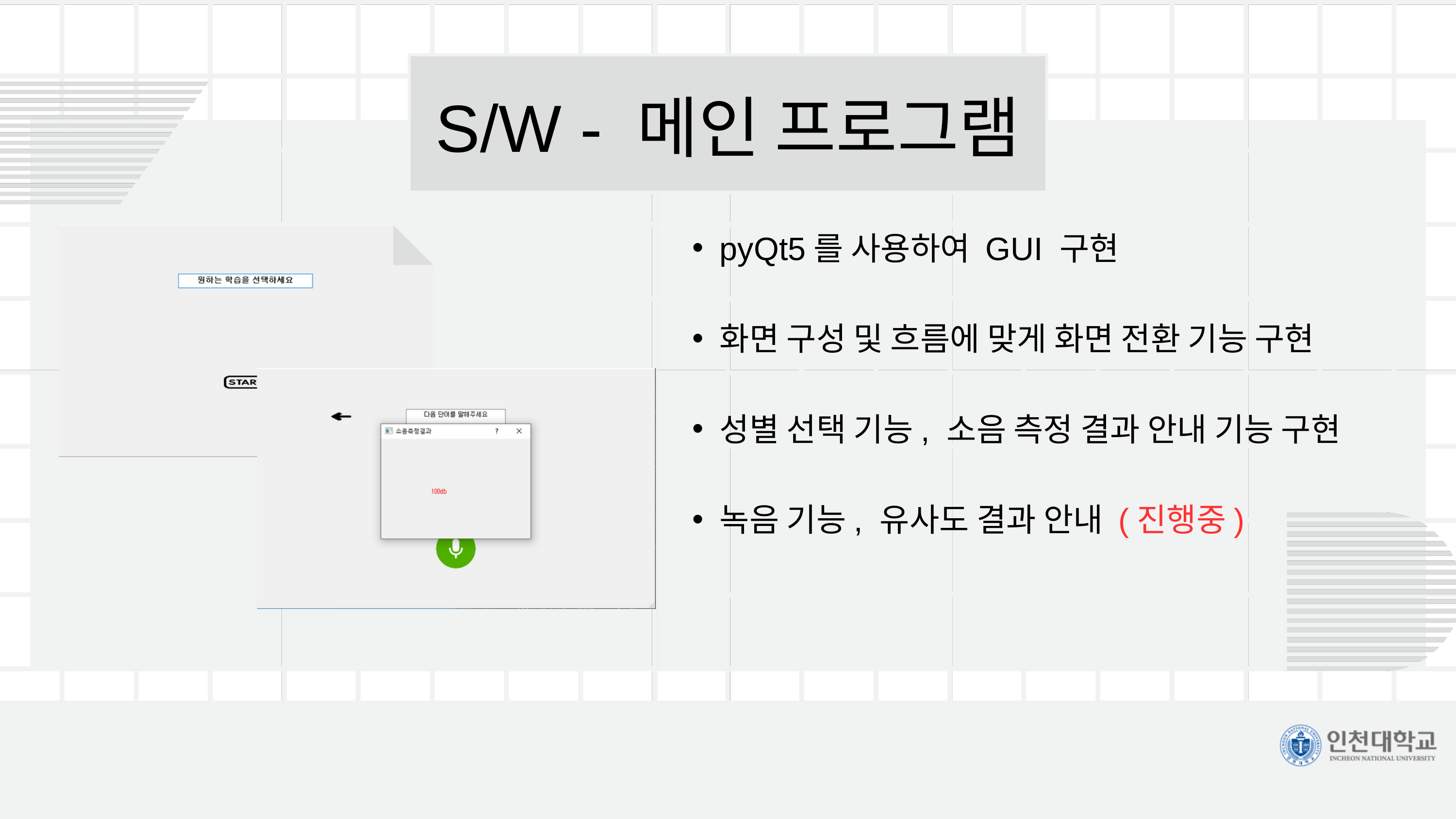

S/W - 메인 프로그램

pyQt5를 사용하여 GUI 구현

화면 구성 및 흐름에 맞게 화면 전환 기능 구현

성별 선택 기능, 소음 측정 결과 안내 기능 구현

녹음 기능, 유사도 결과 안내 (진행중)